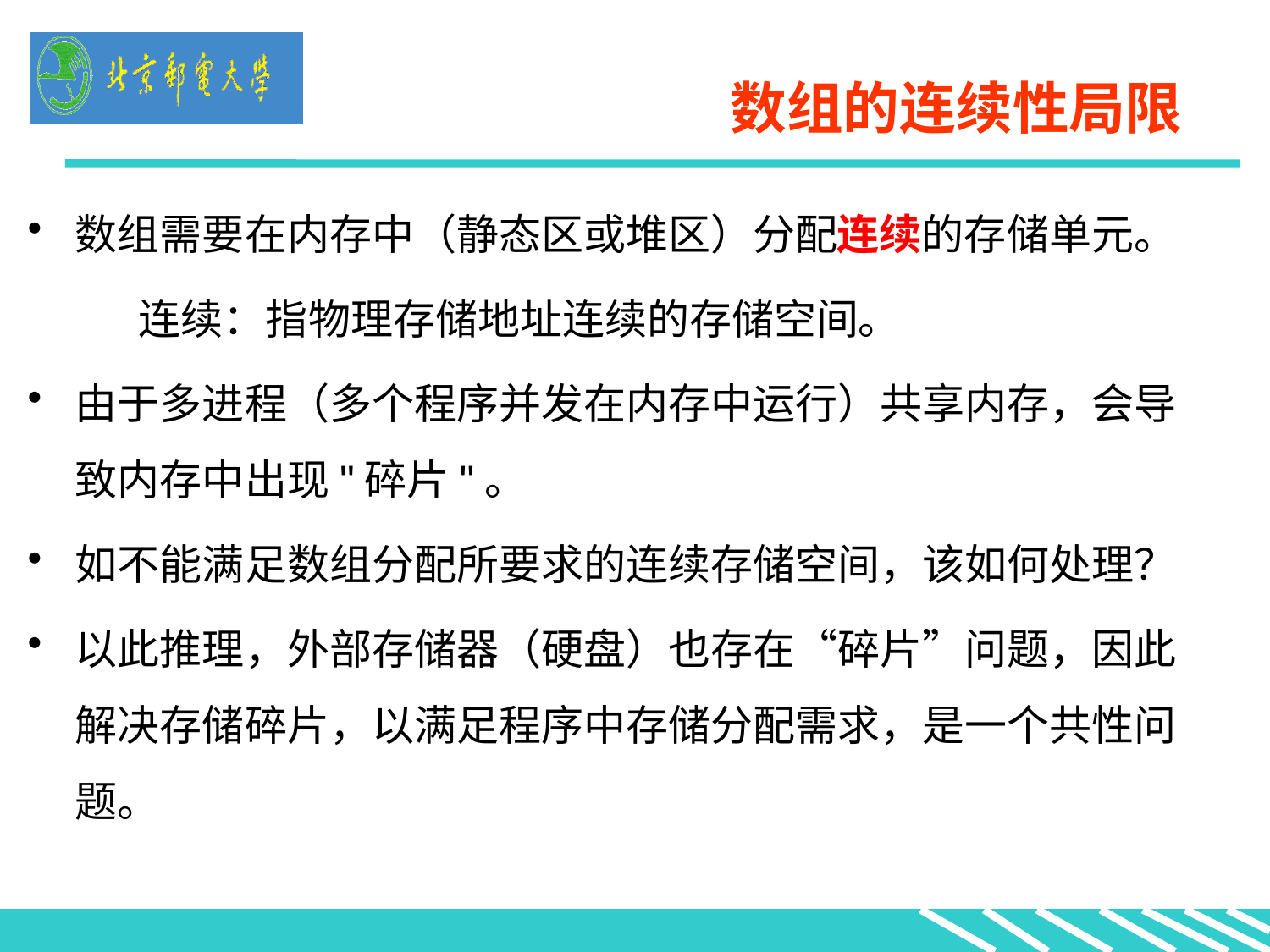

# 数组的连续性局限
数组需要在内存中（静态区或堆区）分配连续的存储单元。
连续：指物理存储地址连续的存储空间。
由于多进程（多个程序并发在内存中运行）共享内存，会导致内存中出现"碎片"。
如不能满足数组分配所要求的连续存储空间，该如何处理？
以此推理，外部存储器（硬盘）也存在“碎片”问题，因此解决存储碎片，以满足程序中存储分配需求，是一个共性问题。